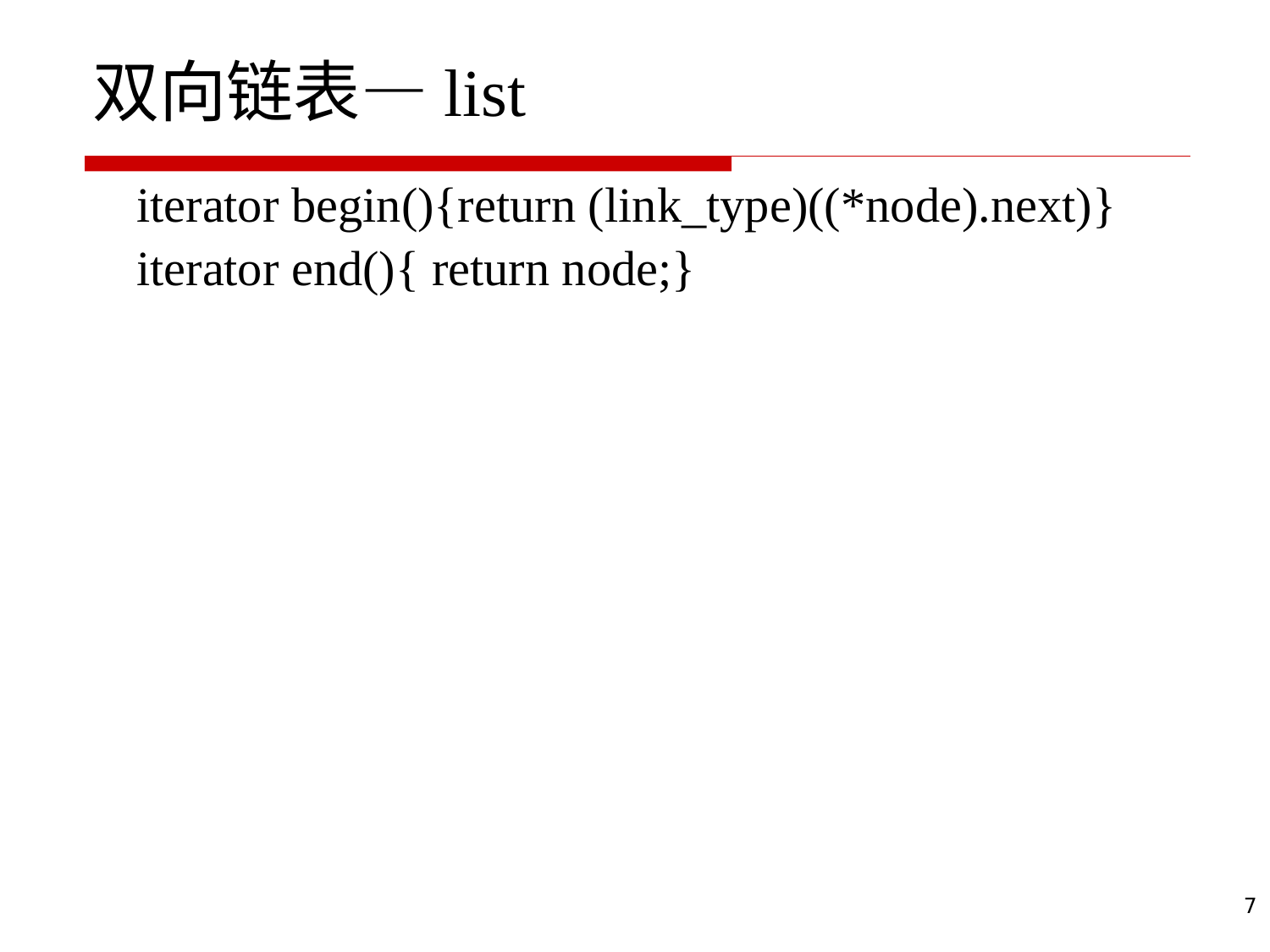

# 双向链表—list
    iterator begin(){return (link_type)((*node).next)}
    iterator end(){ return node;}

7